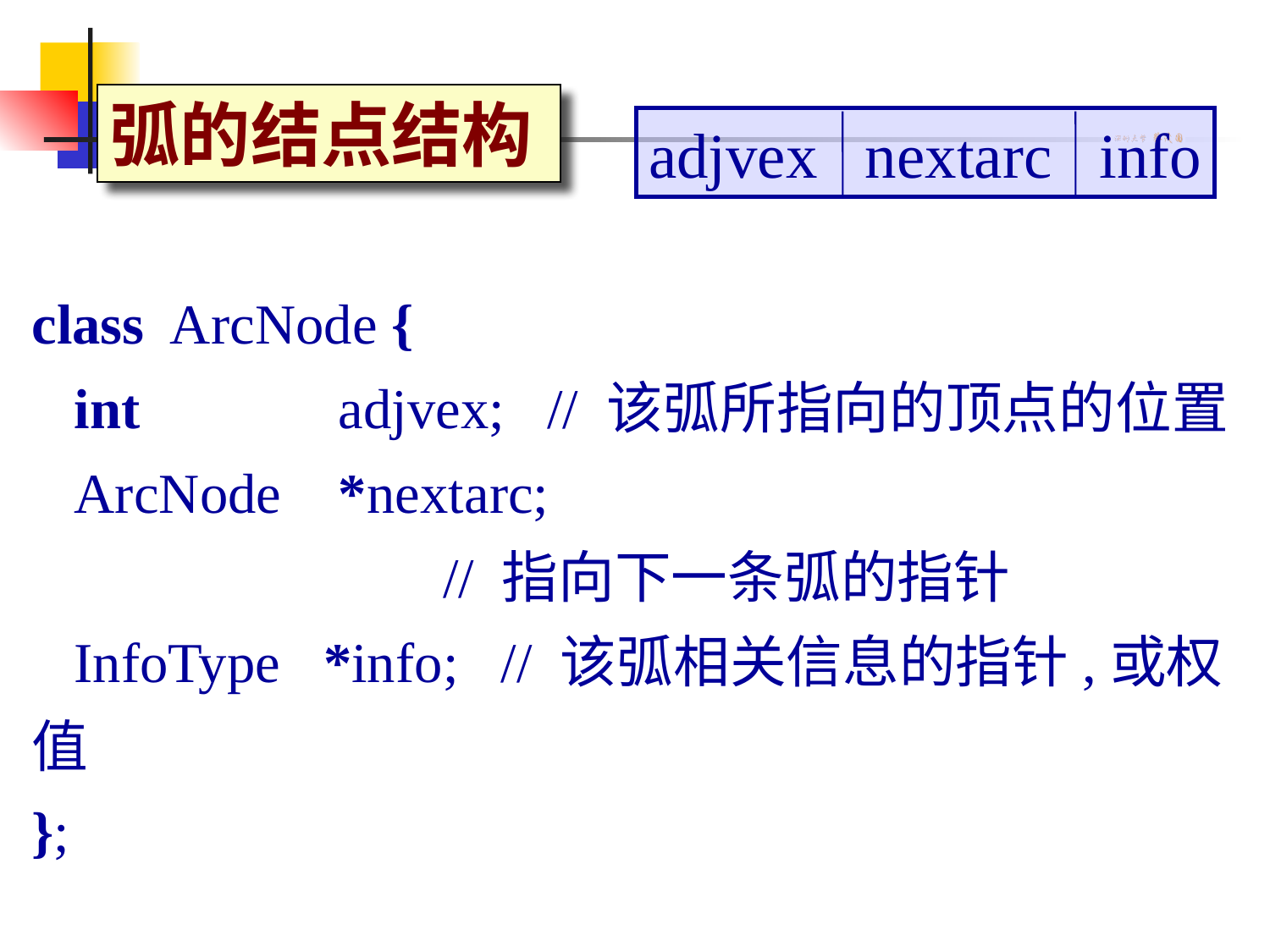

弧的结点结构
adjvex   nextarc   info

class  ArcNode {
   int              adjvex;   // 该弧所指向的顶点的位置
   ArcNode    *nextarc;
                             // 指向下一条弧的指针
   InfoType   *info;   // 该弧相关信息的指针,或权值
};